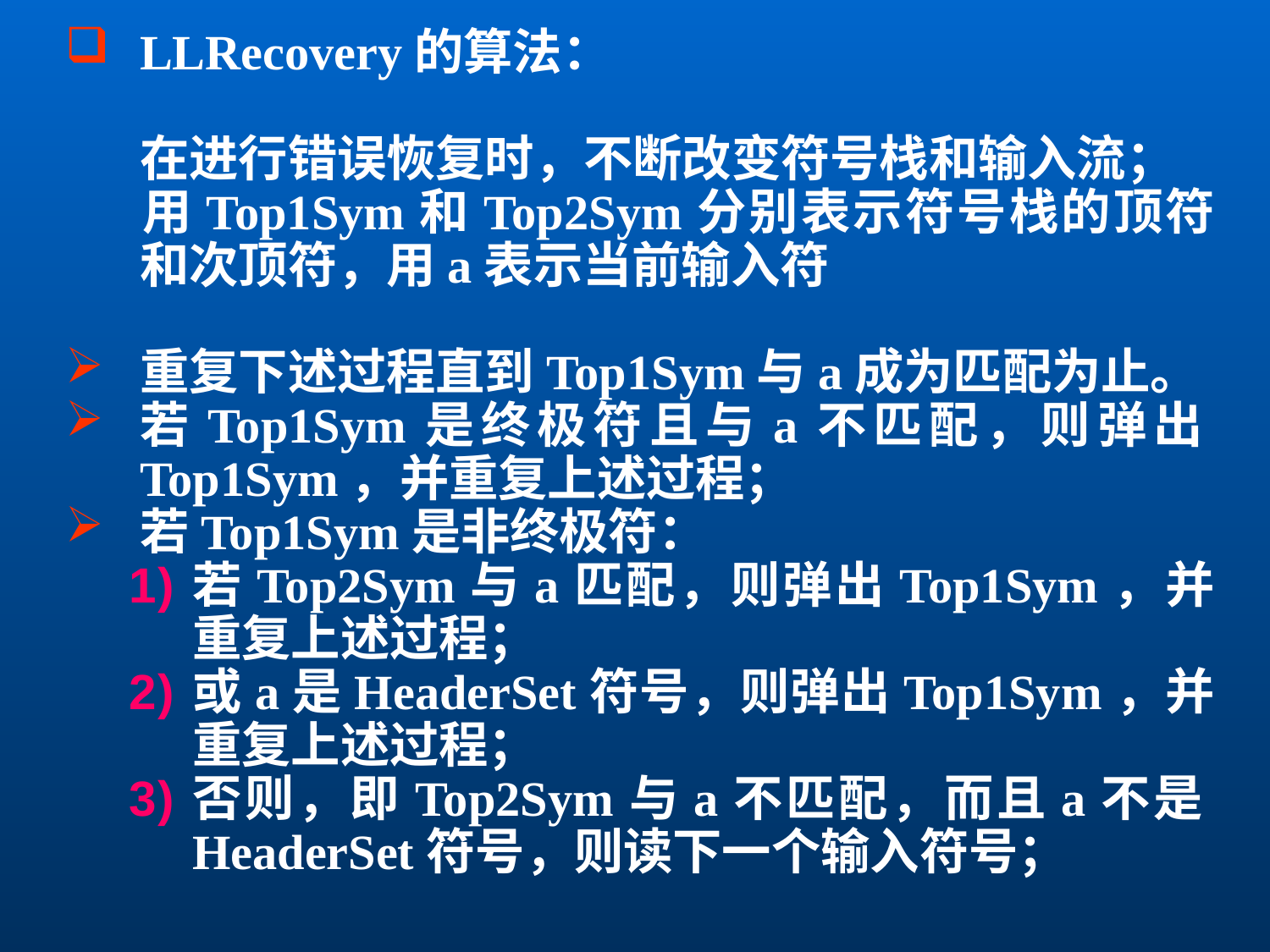

LLRecovery的算法：

	在进行错误恢复时，不断改变符号栈和输入流；
	用Top1Sym和Top2Sym分别表示符号栈的顶符和次顶符，用a表示当前输入符

重复下述过程直到Top1Sym与a成为匹配为止。
若Top1Sym是终极符且与a不匹配，则弹出Top1Sym，并重复上述过程；
若Top1Sym是非终极符：
若Top2Sym与a匹配，则弹出Top1Sym，并重复上述过程；
或a是HeaderSet符号，则弹出Top1Sym，并重复上述过程；
否则，即Top2Sym与a不匹配，而且a不是HeaderSet符号，则读下一个输入符号；